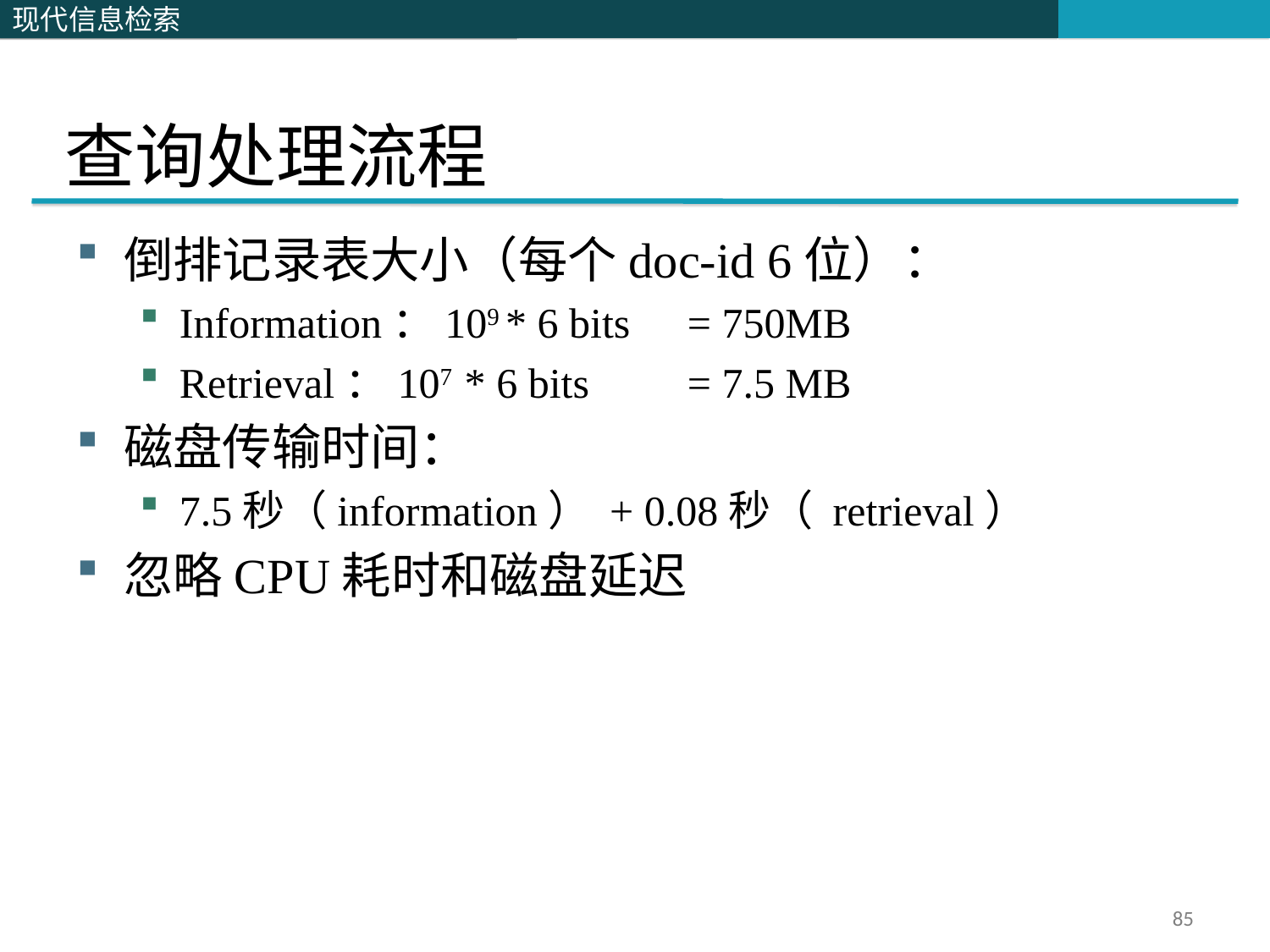

# 查询处理流程
倒排记录表大小（每个doc-id 6位）：
Information：109 * 6 bits	= 750MB
Retrieval：107  * 6 bits	= 7.5 MB
磁盘传输时间：
7.5秒（information） + 0.08秒（ retrieval）
忽略CPU耗时和磁盘延迟

85